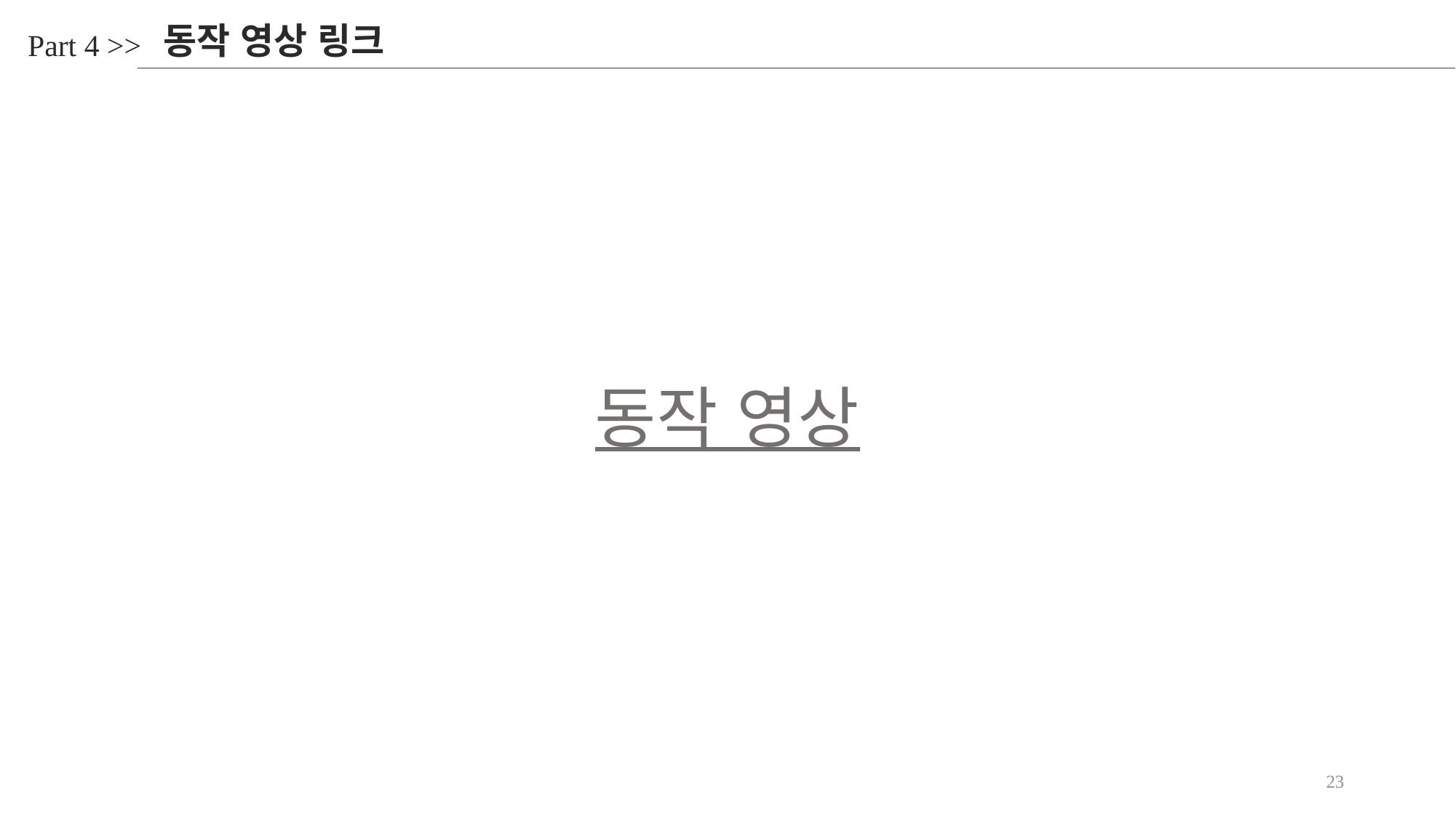

동작 영상 링크
Part 4 >>
동작 영상
23